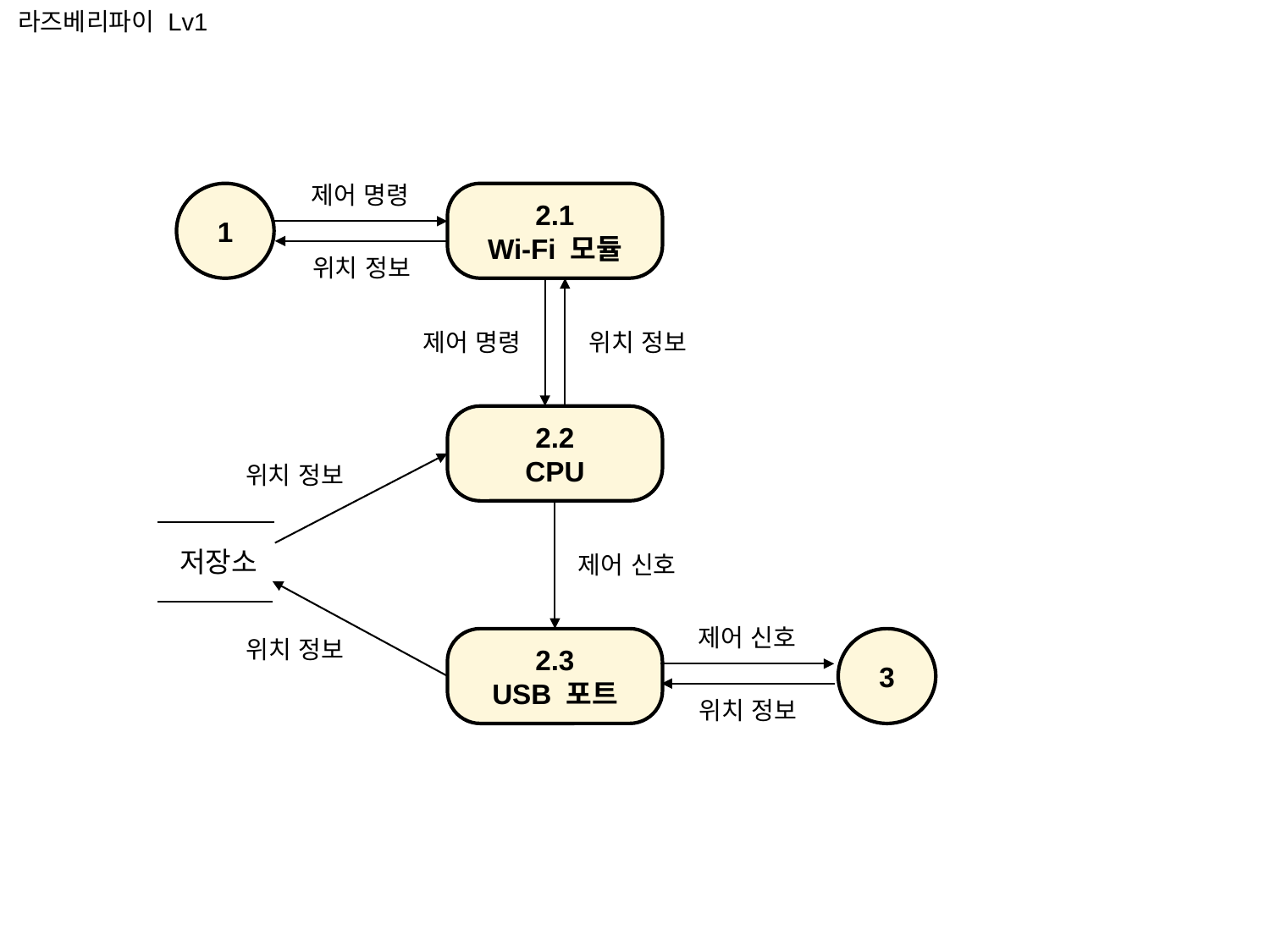

라즈베리파이 Lv1
제어 명령
1
2.1
Wi-Fi 모듈
위치 정보
제어 명령
위치 정보
2.2
CPU
위치 정보
저장소
제어 신호
제어 신호
위치 정보
3
2.3
USB 포트
위치 정보